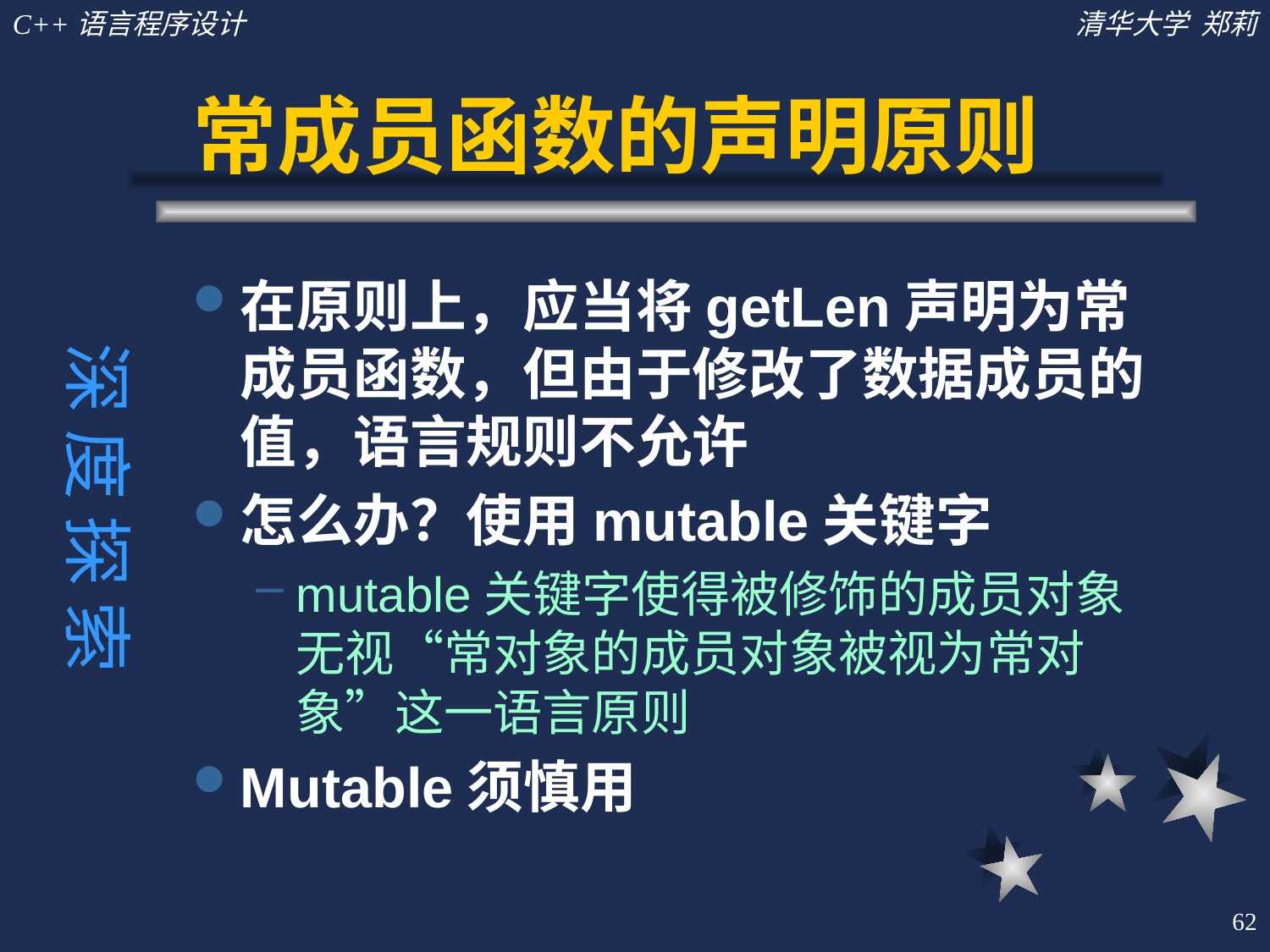

# 常成员函数的声明原则
深 度 探 索
在原则上，应当将getLen声明为常成员函数，但由于修改了数据成员的值，语言规则不允许
怎么办？使用mutable关键字
mutable关键字使得被修饰的成员对象无视“常对象的成员对象被视为常对象”这一语言原则
Mutable须慎用
62